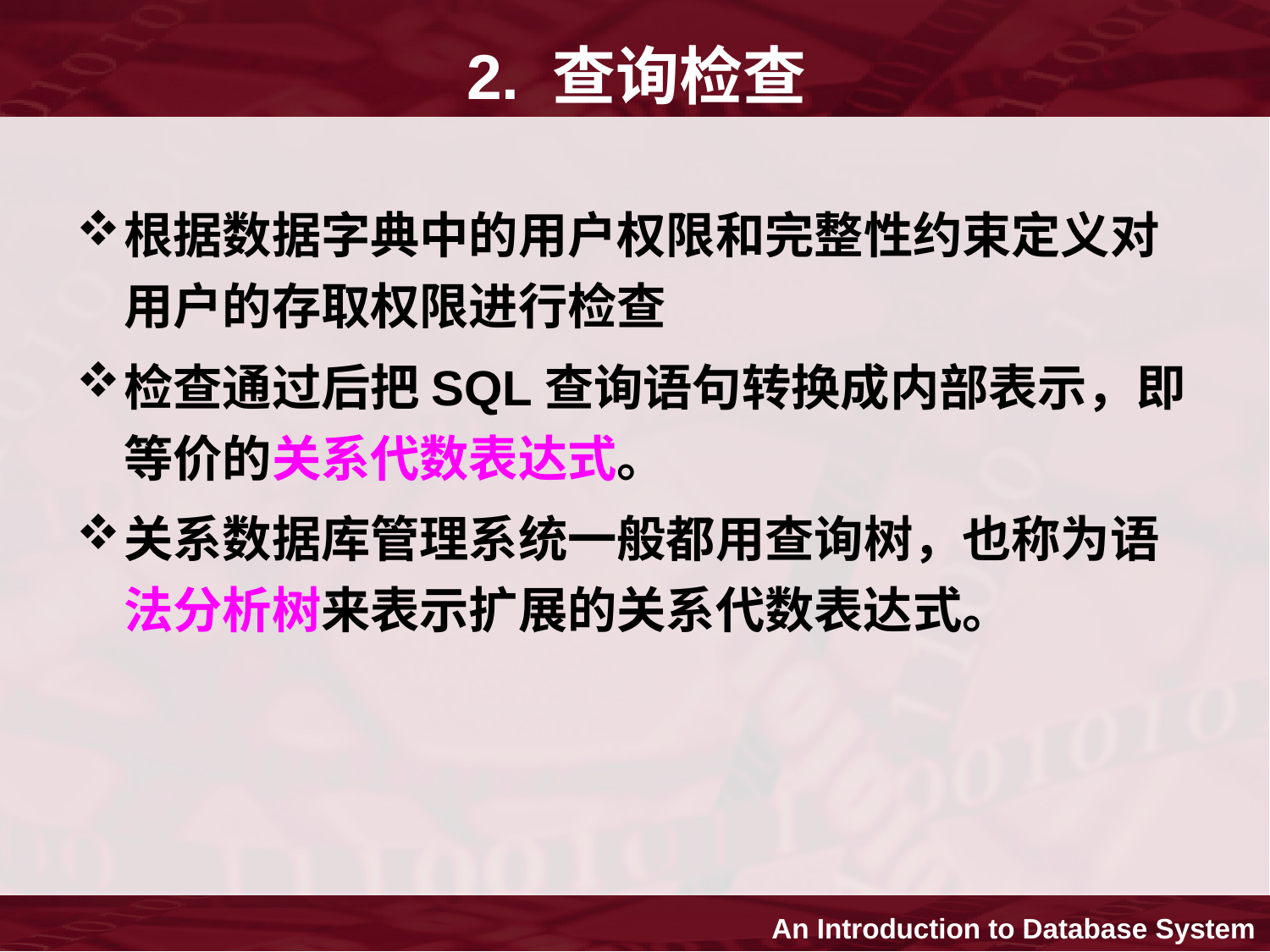

# 2. 查询检查
根据数据字典中的用户权限和完整性约束定义对用户的存取权限进行检查
检查通过后把SQL查询语句转换成内部表示，即等价的关系代数表达式。
关系数据库管理系统一般都用查询树，也称为语法分析树来表示扩展的关系代数表达式。